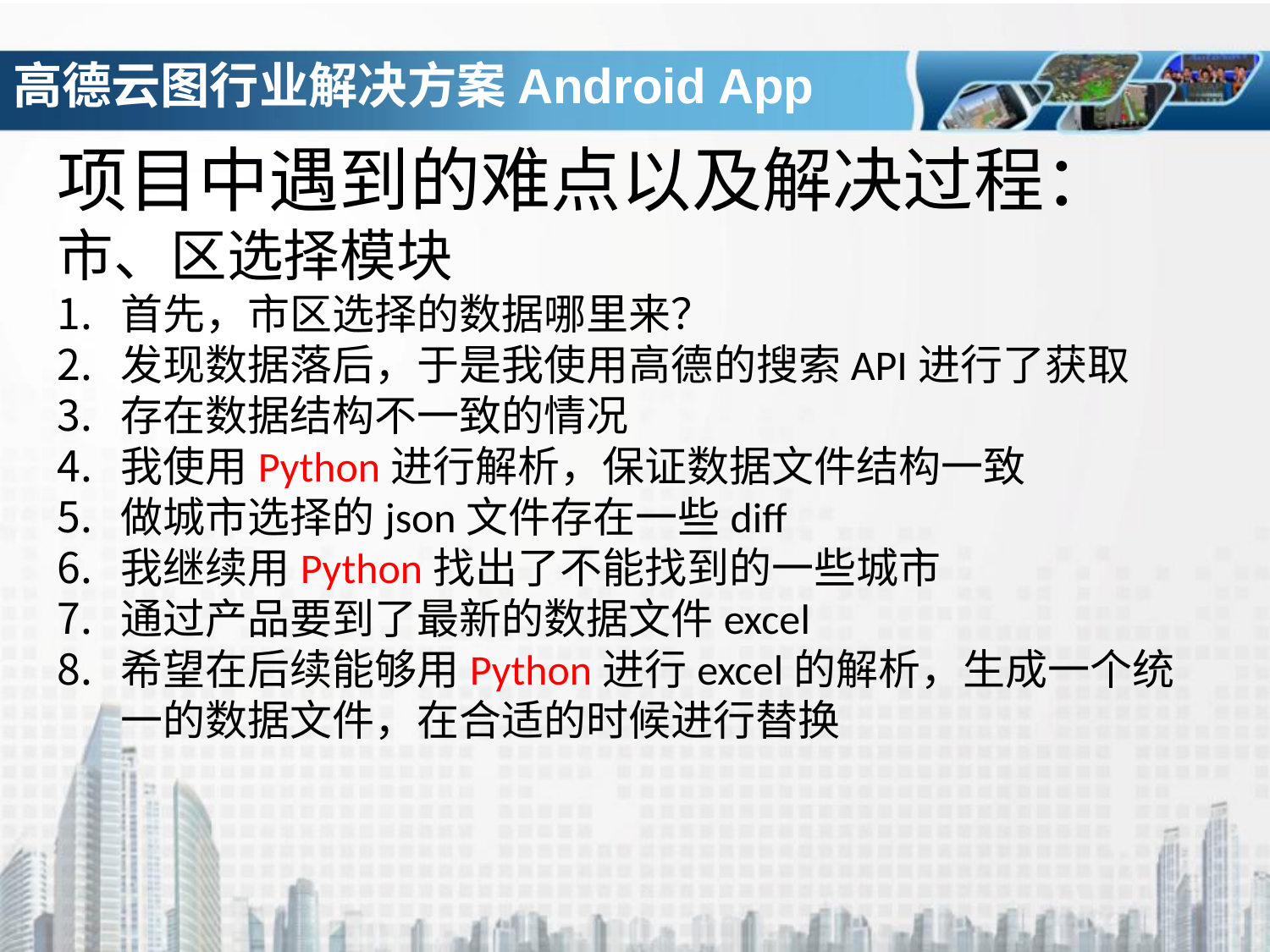

# 高德云图行业解决方案Android App
项目中遇到的难点以及解决过程：
市、区选择模块
首先，市区选择的数据哪里来？
发现数据落后，于是我使用高德的搜索API进行了获取
存在数据结构不一致的情况
我使用Python进行解析，保证数据文件结构一致
做城市选择的json文件存在一些diff
我继续用Python找出了不能找到的一些城市
通过产品要到了最新的数据文件excel
希望在后续能够用Python进行excel的解析，生成一个统一的数据文件，在合适的时候进行替换